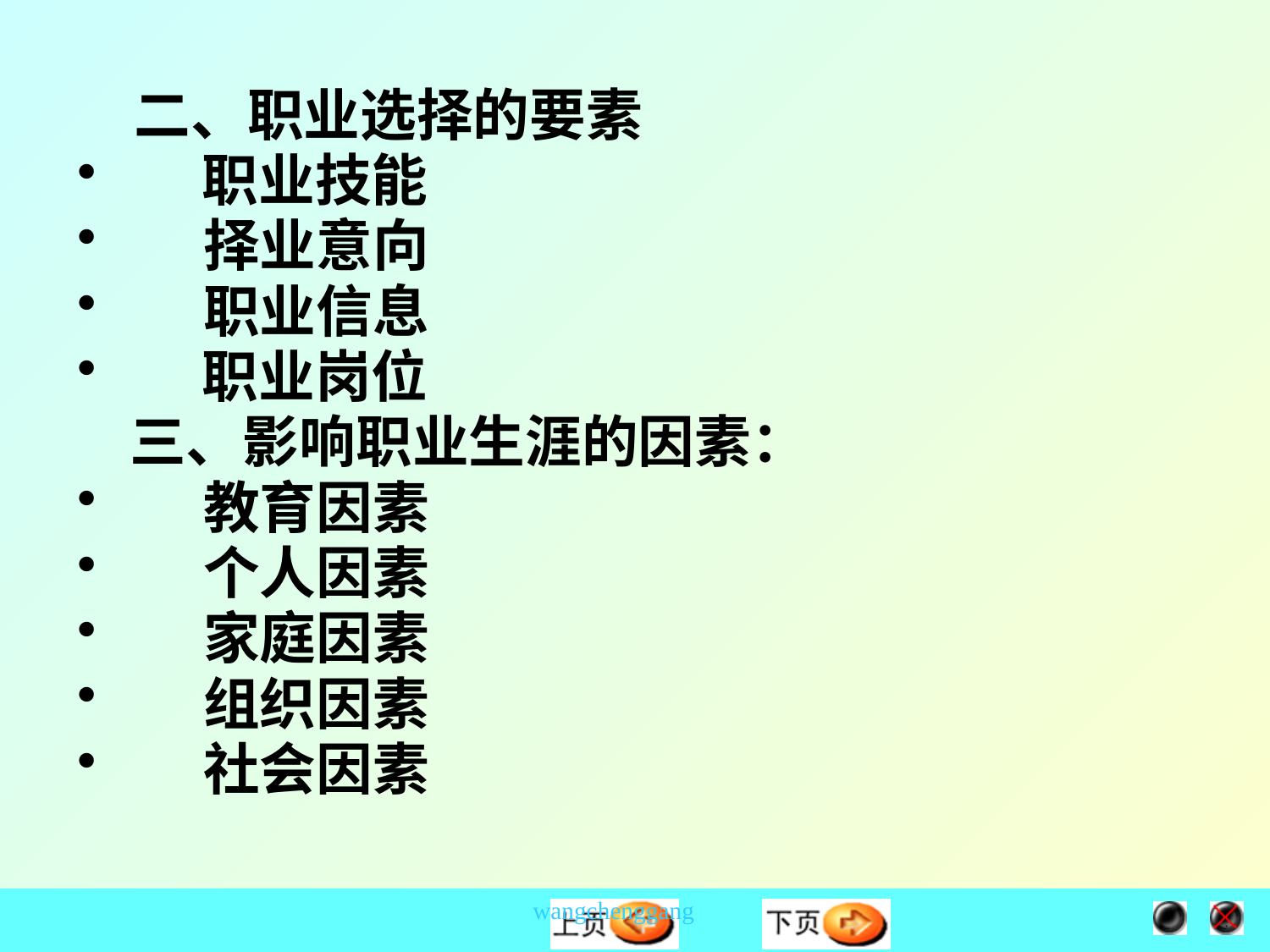

二、职业选择的要素
     职业技能
     择业意向
     职业信息
     职业岗位
   三、影响职业生涯的因素：
     教育因素
     个人因素
     家庭因素
     组织因素
     社会因素

wangchenggang